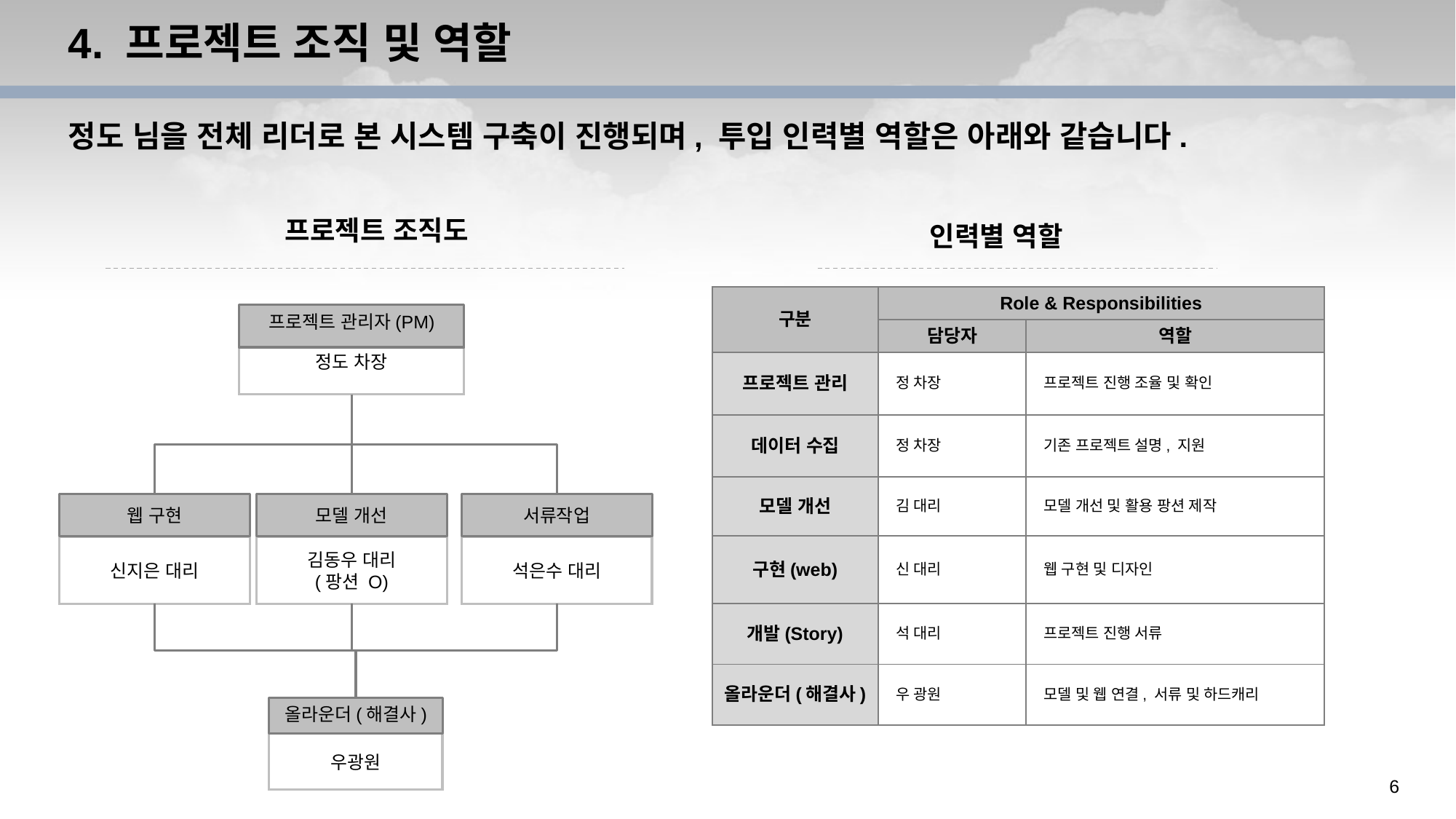

# 4. 프로젝트 조직 및 역할
정도 님을 전체 리더로 본 시스템 구축이 진행되며, 투입 인력별 역할은 아래와 같습니다.
프로젝트 조직도
인력별 역할
| 구분 | Role & Responsibilities |  |
| --- | --- | --- |
|  | 담당자 | 역할 |
| 프로젝트 관리 | 정 차장 | 프로젝트 진행 조율 및 확인 |
| 데이터 수집 | 정 차장 | 기존 프로젝트 설명, 지원 |
| 모델 개선 | 김 대리 | 모델 개선 및 활용 팡션 제작 |
| 구현(web) | 신 대리 | 웹 구현 및 디자인 |
| 개발(Story) | 석 대리 | 프로젝트 진행 서류 |
| 올라운더(해결사) | 우 광원 | 모델 및 웹 연결, 서류 및 하드캐리 |
프로젝트 관리자(PM)
정도 차장
웹 구현
신지은 대리
모델 개선
김동우 대리
(팡션 O)
서류작업
석은수 대리
올라운더(해결사)
우광원